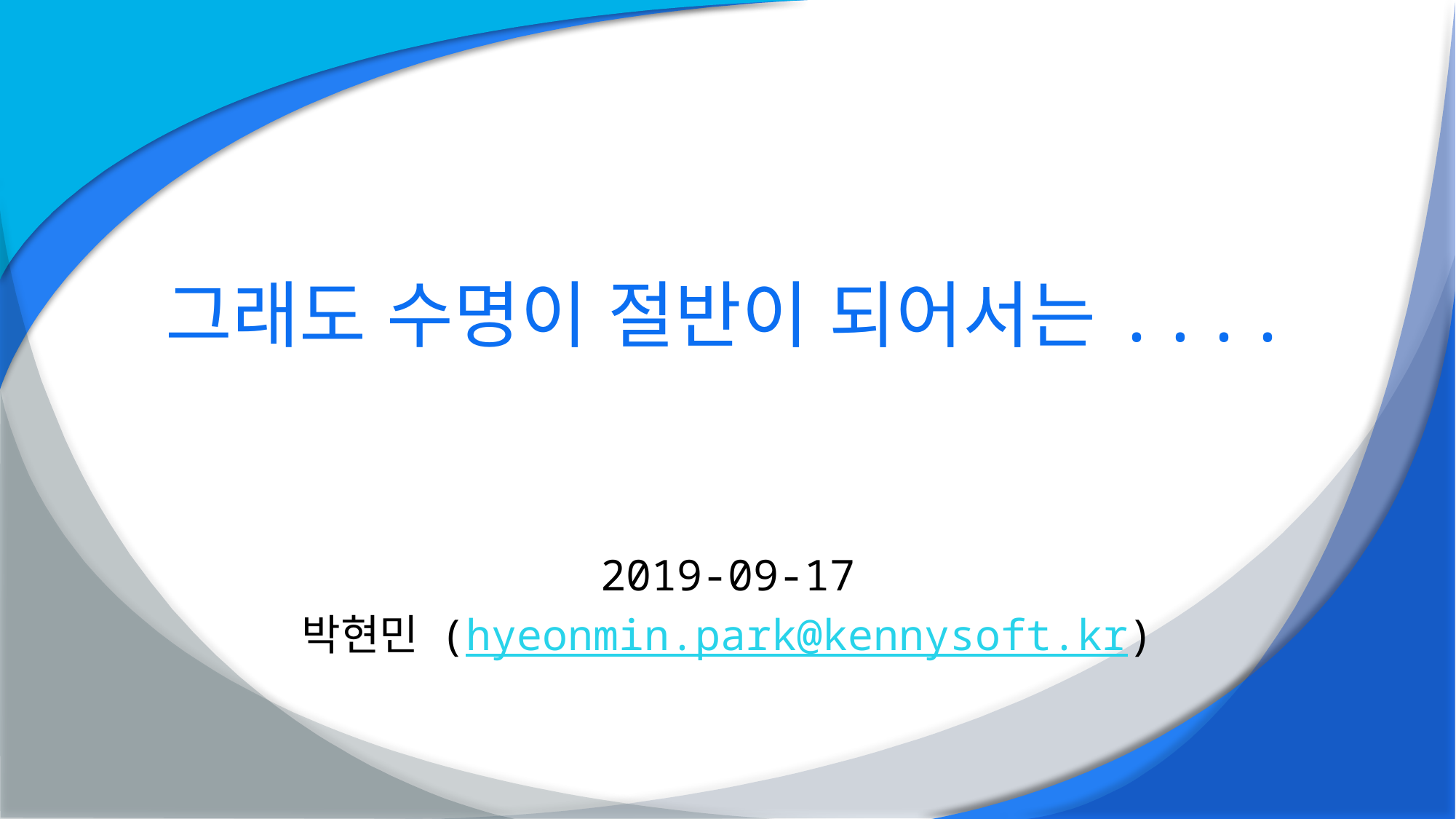

# 그래도 수명이 절반이 되어서는....
2019-09-17
박현민 (hyeonmin.park@kennysoft.kr)